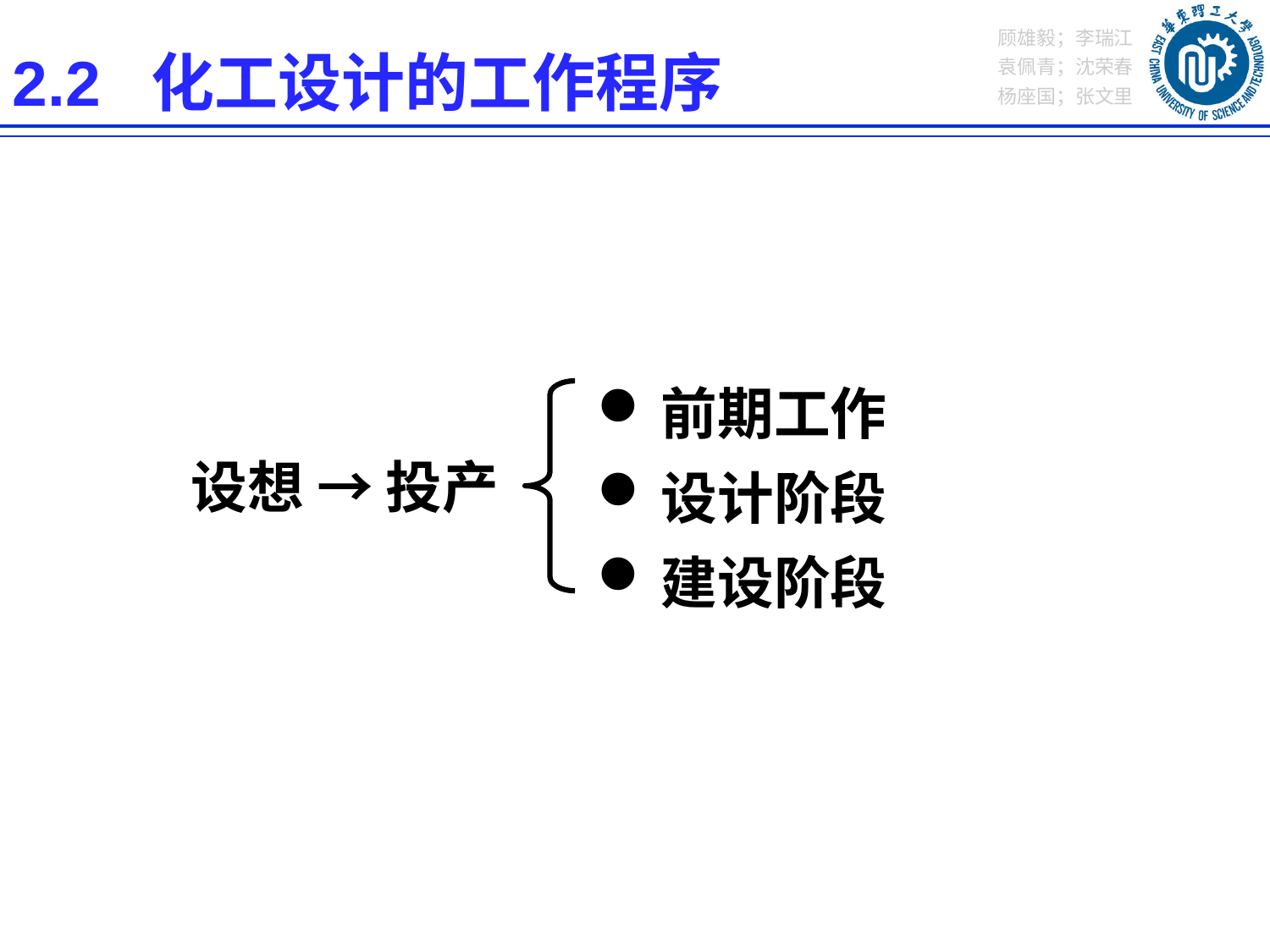

2.2  化工设计的工作程序
前期工作
设计阶段
建设阶段

设想 → 投产